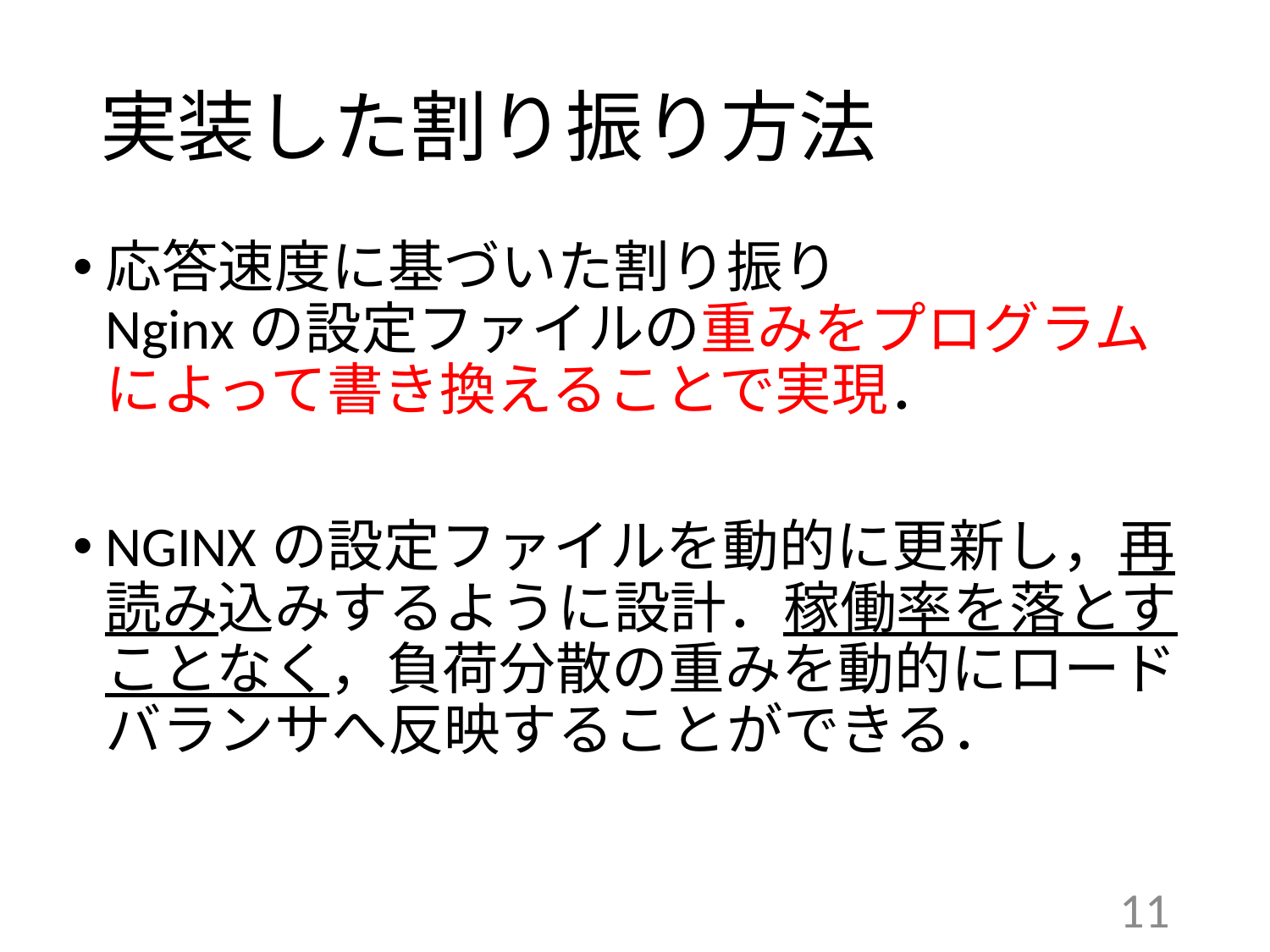

# 実装した割り振り方法

応答速度に基づいた割り振り
Nginxの設定ファイルの重みをプログラムによって書き換えることで実現．

NGINXの設定ファイルを動的に更新し，再読み込みするように設計．稼働率を落とすことなく，負荷分散の重みを動的にロードバランサへ反映することができる．
11